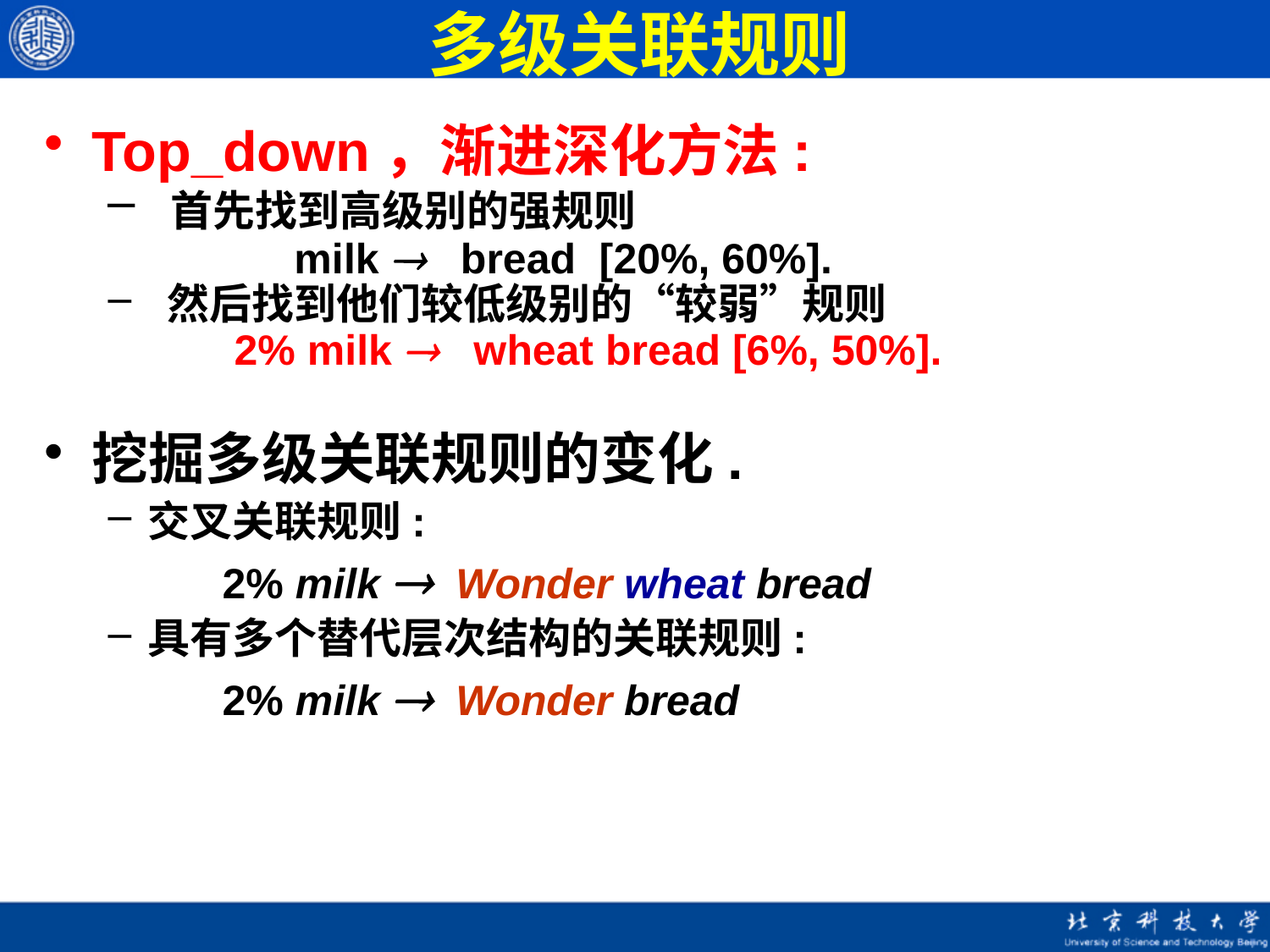

# 多级关联规则
Top_down，渐进深化方法:
 首先找到高级别的强规则
	     milk →   bread  [20%, 60%].
 然后找到他们较低级别的“较弱”规则
                2% milk →   wheat bread [6%, 50%].

挖掘多级关联规则的变化.
交叉关联规则:
               2% milk →  Wonder wheat bread
具有多个替代层次结构的关联规则:
               2% milk →  Wonder bread